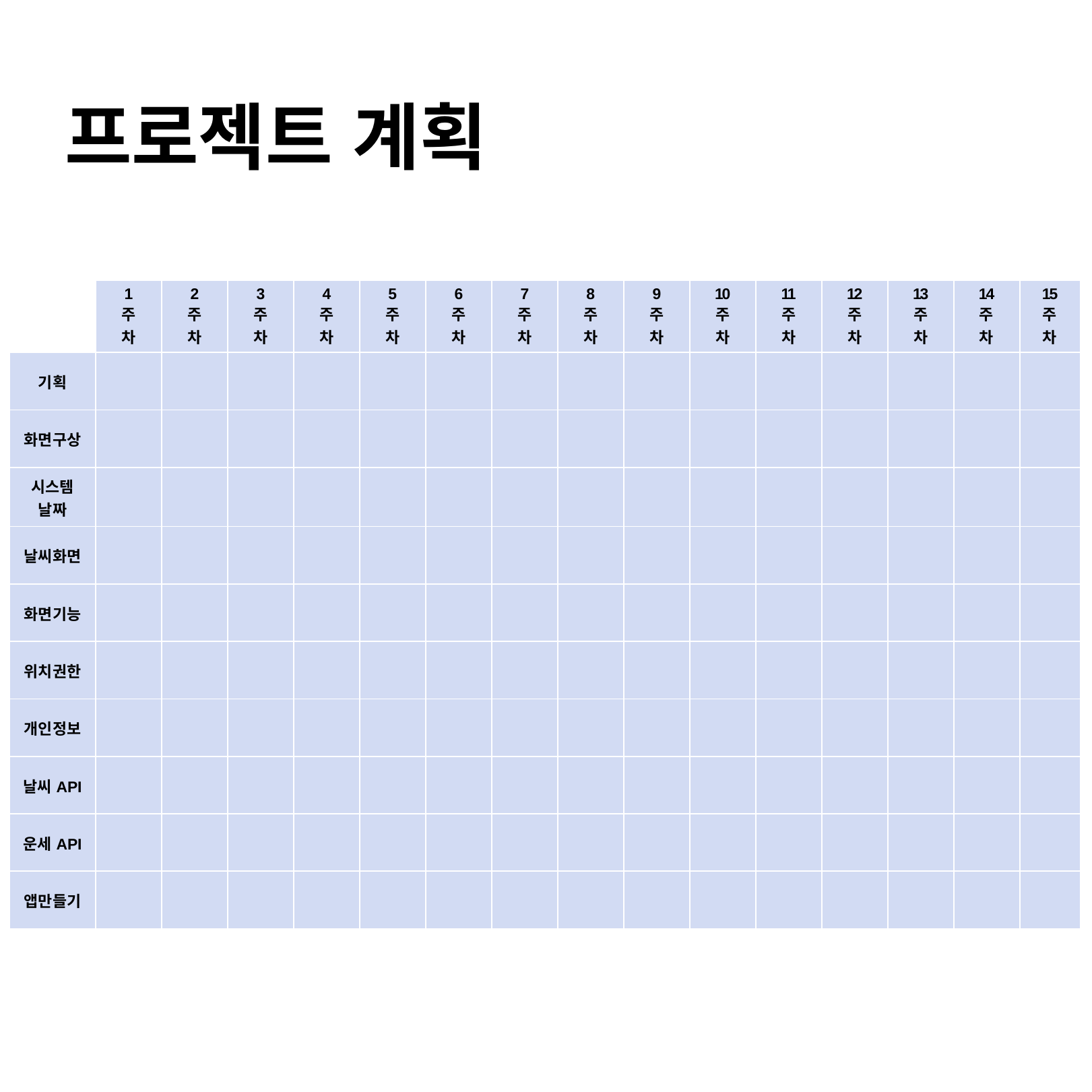

# 프로젝트 계획
|  | 1 주 차 | 2 주 차 | 3 주 차 | 4 주 차 | 5 주 차 | 6 주 차 | 7 주 차 | 8 주 차 | 9 주 차 | 10 주 차 | 11 주 차 | 12 주 차 | 13 주 차 | 14 주 차 | 15 주 차 |
| --- | --- | --- | --- | --- | --- | --- | --- | --- | --- | --- | --- | --- | --- | --- | --- |
| 기획 |  |  |  |  |  |  |  |  |  |  |  |  |  |  |  |
| 화면구상 |  |  |  |  |  |  |  |  |  |  |  |  |  |  |  |
| 시스템 날짜 |  |  |  |  |  |  |  |  |  |  |  |  |  |  |  |
| 날씨화면 |  |  |  |  |  |  |  |  |  |  |  |  |  |  |  |
| 화면기능 |  |  |  |  |  |  |  |  |  |  |  |  |  |  |  |
| 위치권한 |  |  |  |  |  |  |  |  |  |  |  |  |  |  |  |
| 개인정보 |  |  |  |  |  |  |  |  |  |  |  |  |  |  |  |
| 날씨API |  |  |  |  |  |  |  |  |  |  |  |  |  |  |  |
| 운세API |  |  |  |  |  |  |  |  |  |  |  |  |  |  |  |
| 앱만들기 |  |  |  |  |  |  |  |  |  |  |  |  |  |  |  |